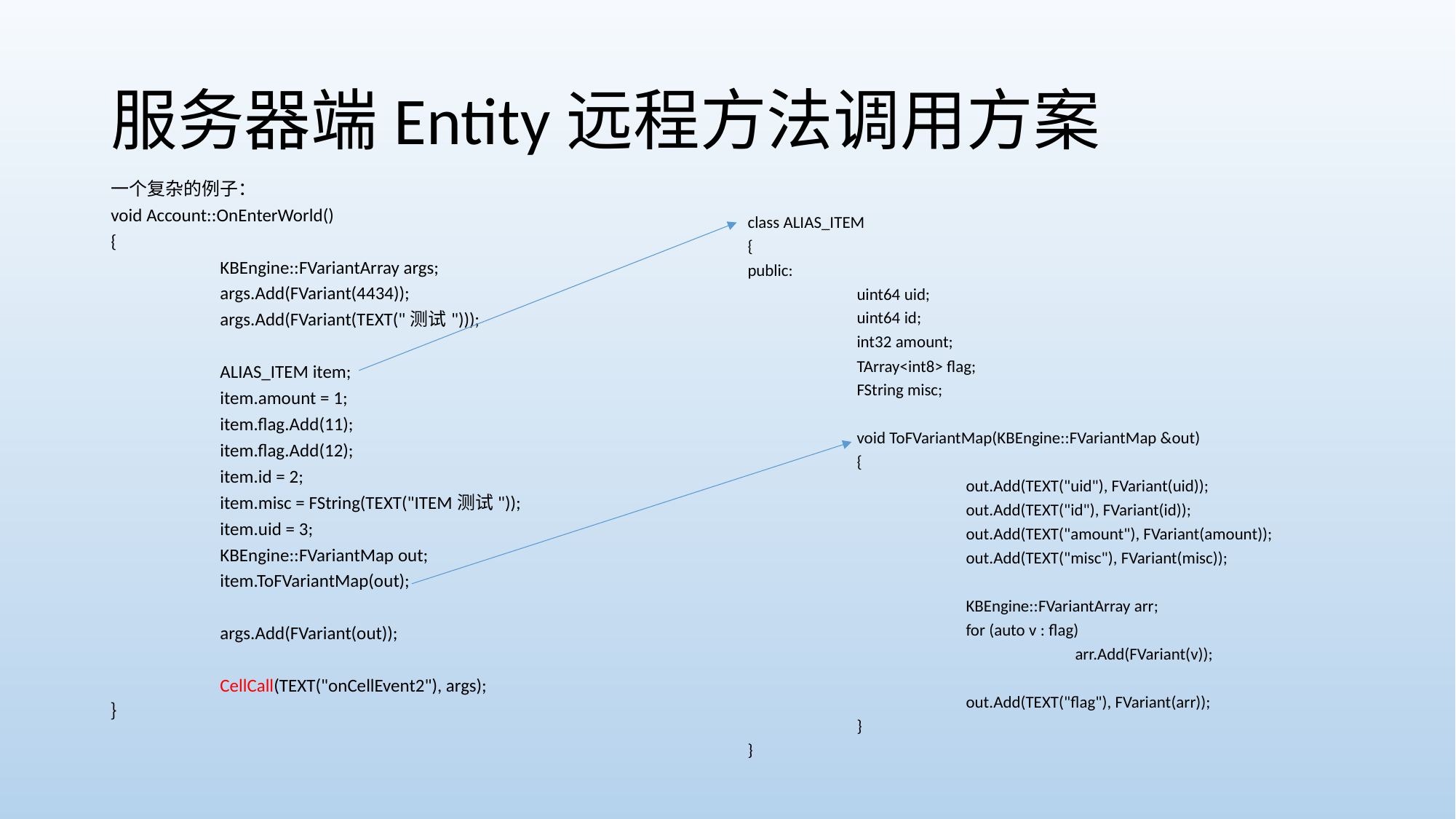

# 服务器端Entity远程方法调用方案
一个复杂的例子：
void Account::OnEnterWorld()
{
	KBEngine::FVariantArray args;
	args.Add(FVariant(4434));
	args.Add(FVariant(TEXT("测试")));

	ALIAS_ITEM item;
	item.amount = 1;
	item.flag.Add(11);
	item.flag.Add(12);
	item.id = 2;
	item.misc = FString(TEXT("ITEM测试"));
	item.uid = 3;
	KBEngine::FVariantMap out;
	item.ToFVariantMap(out);

	args.Add(FVariant(out));

	CellCall(TEXT("onCellEvent2"), args);
｝
class ALIAS_ITEM
{
public:
	uint64 uid;
	uint64 id;
	int32 amount;
	TArray<int8> flag;
	FString misc;

	void ToFVariantMap(KBEngine::FVariantMap &out)
	{
		out.Add(TEXT("uid"), FVariant(uid));
		out.Add(TEXT("id"), FVariant(id));
		out.Add(TEXT("amount"), FVariant(amount));
		out.Add(TEXT("misc"), FVariant(misc));

		KBEngine::FVariantArray arr;
		for (auto v : flag)
			arr.Add(FVariant(v));

		out.Add(TEXT("flag"), FVariant(arr));
	}
}